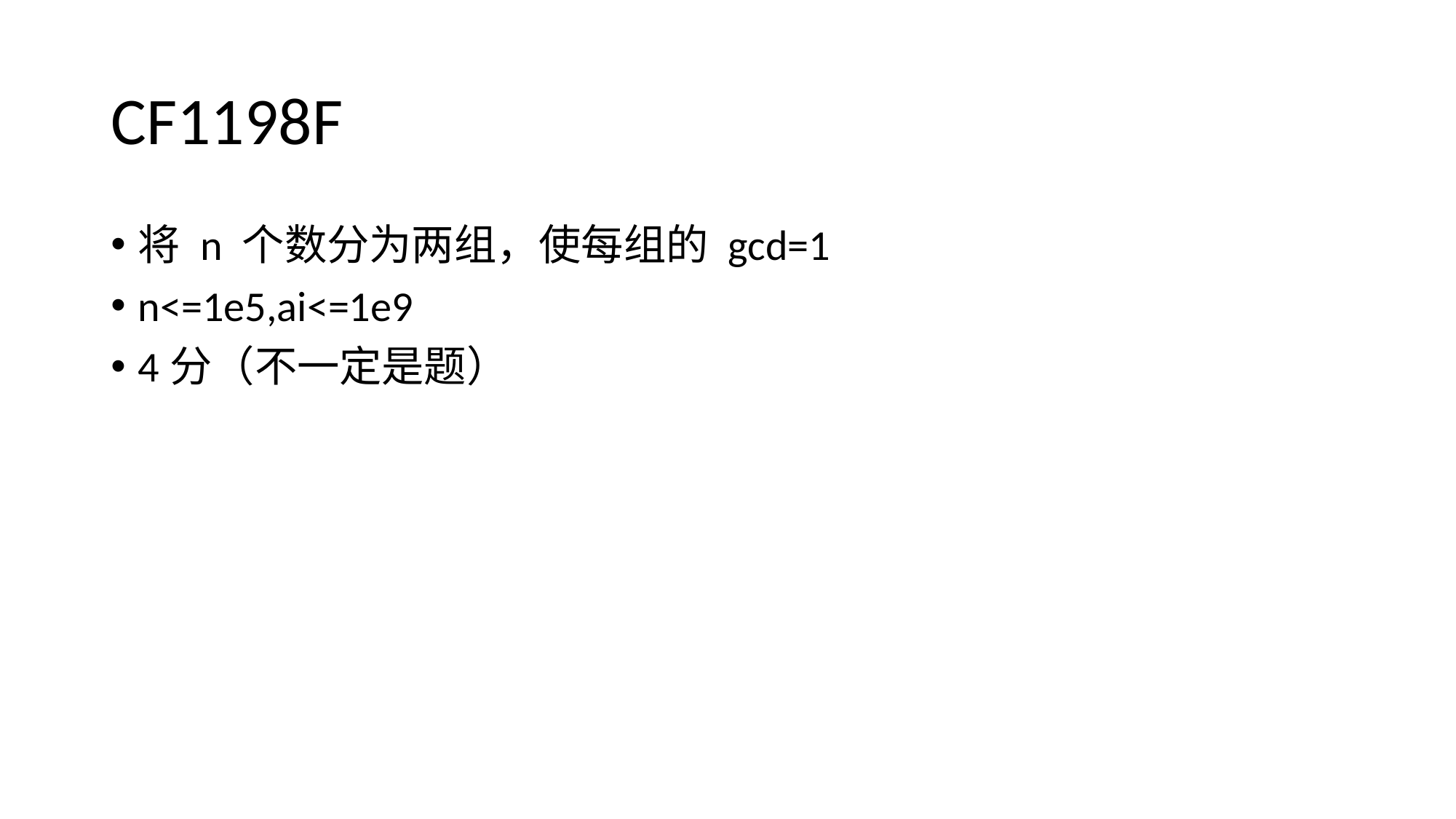

# CF1198F
将 n 个数分为两组，使每组的 gcd=1
n<=1e5,ai<=1e9
4分（不一定是题）